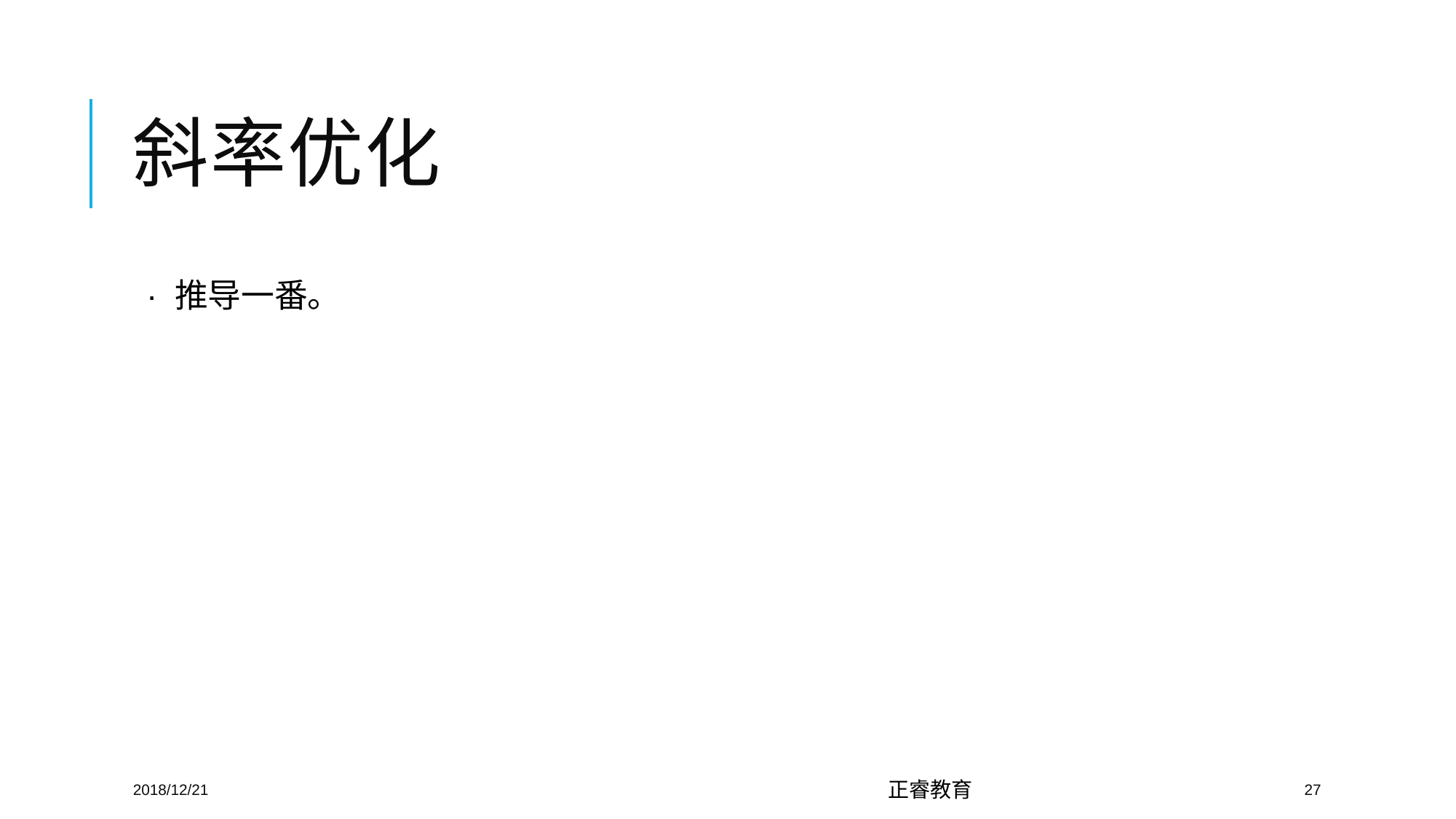

# 斜率优化
  · 推导一番。
2018/12/21
正睿教育
27